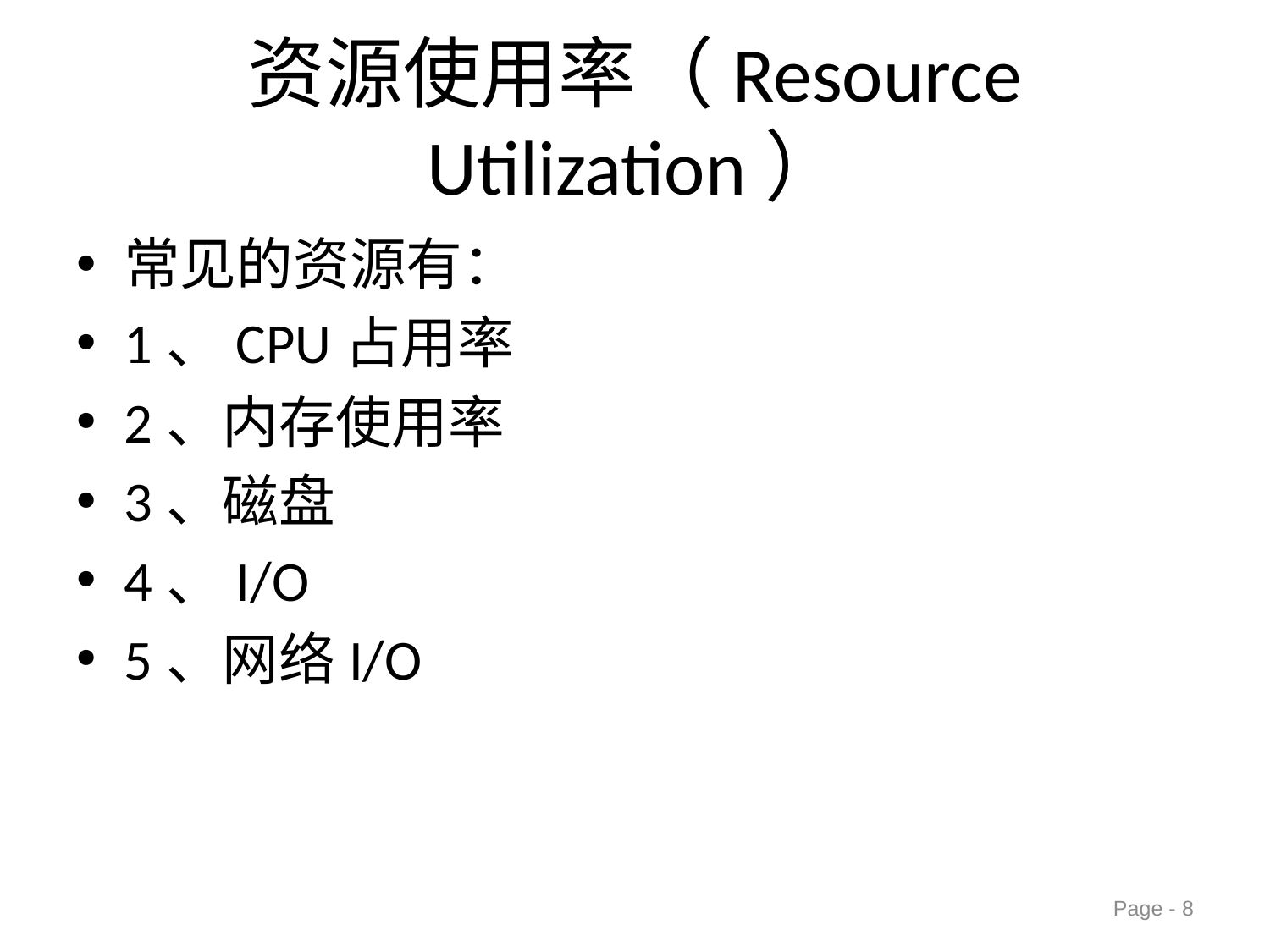

# 资源使用率（Resource Utilization）
常见的资源有：
1、CPU占用率
2、内存使用率
3、磁盘
4、I/O
5、网络I/O

Page - 8